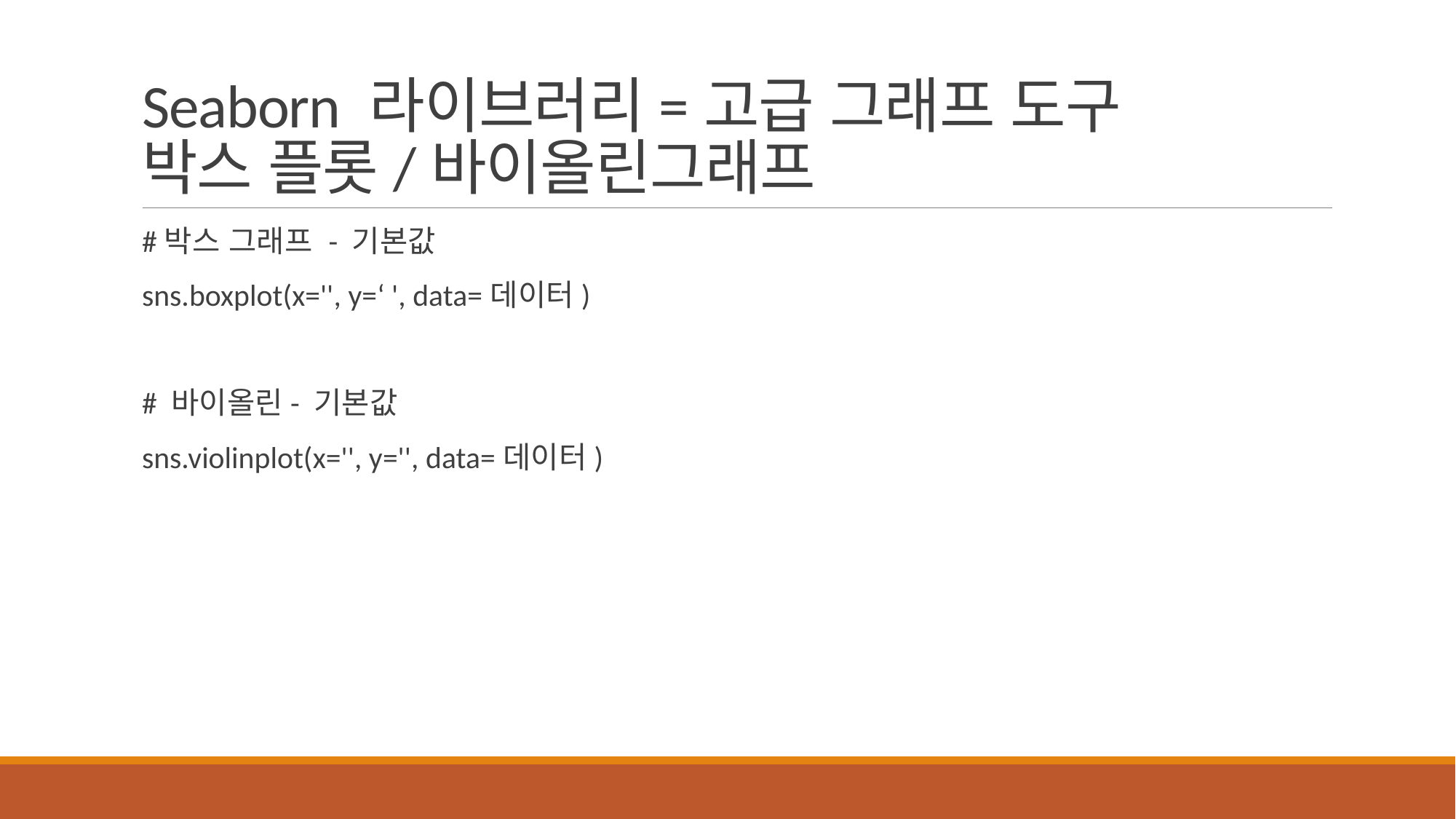

# Seaborn 라이브러리=고급 그래프 도구 박스 플롯/바이올린그래프
#박스 그래프 - 기본값
sns.boxplot(x='', y=‘ ', data=데이터)

# 바이올린- 기본값
sns.violinplot(x='', y='', data=데이터)